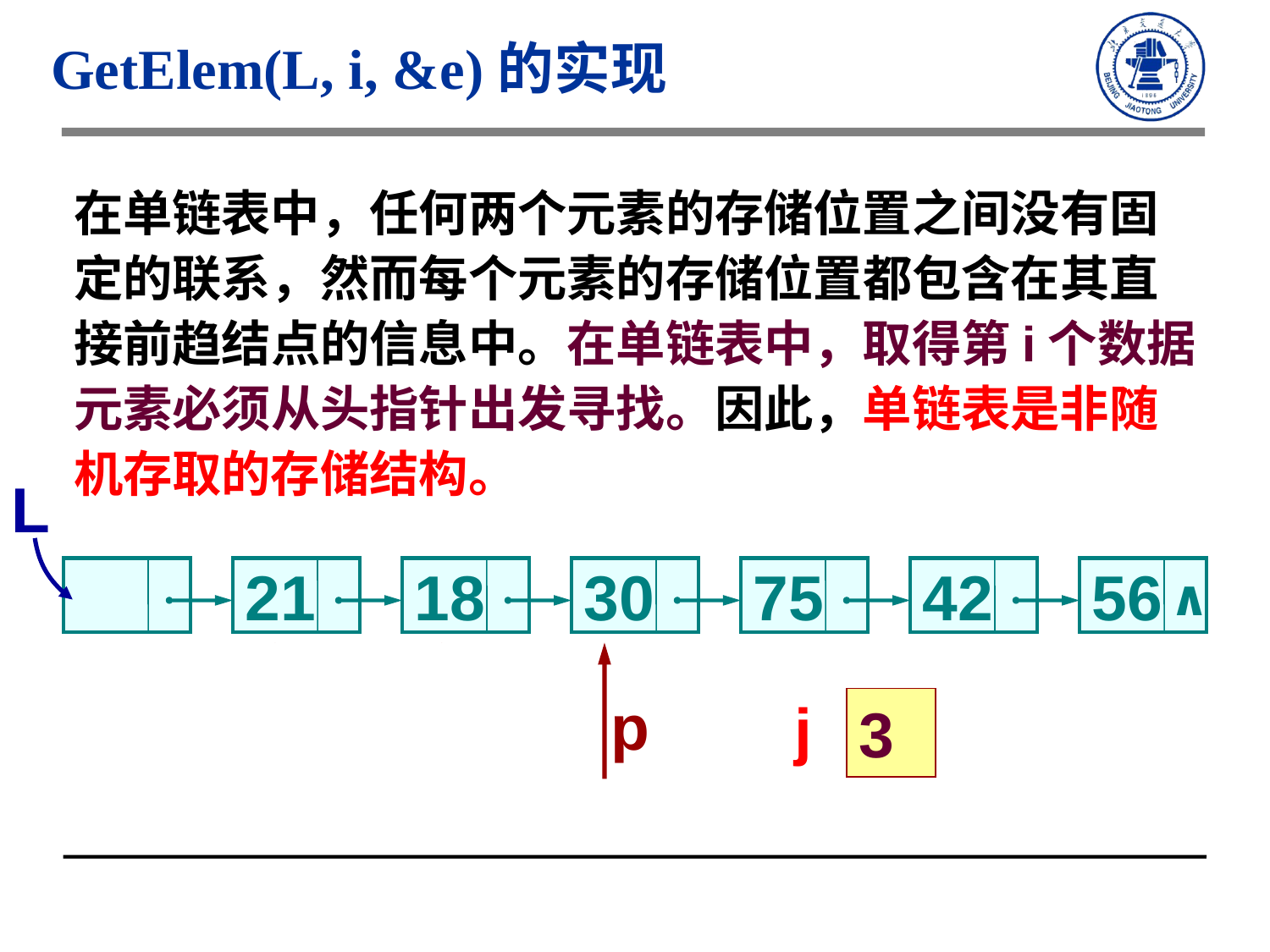

GetElem(L, i, &e)的实现
在单链表中，任何两个元素的存储位置之间没有固定的联系，然而每个元素的存储位置都包含在其直接前趋结点的信息中。在单链表中，取得第i个数据元素必须从头指针出发寻找。因此，单链表是非随机存取的存储结构。
L

21

18

30

75

42

56

∧

p

p

p
j
1
2
3